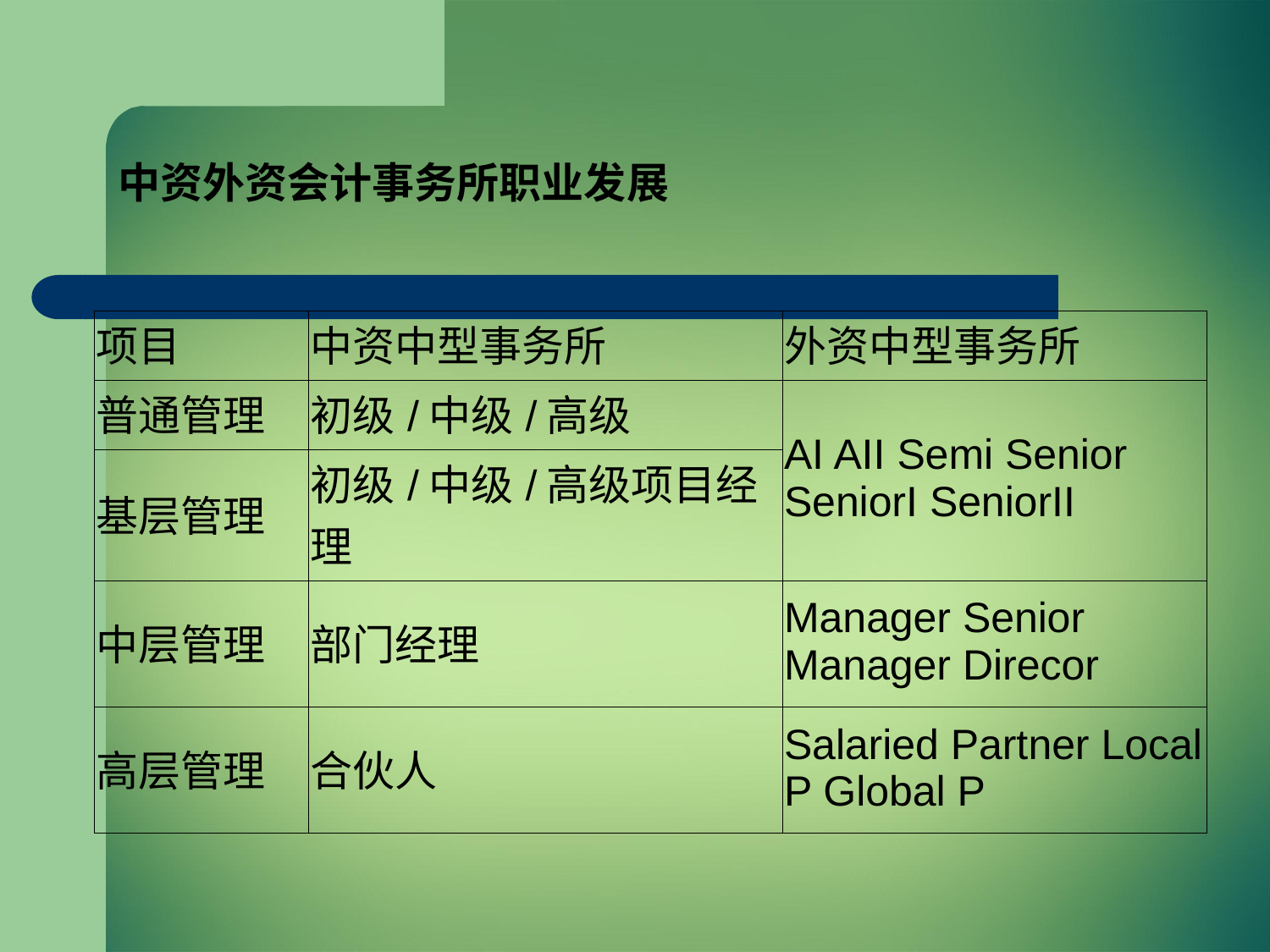

# 中资外资会计事务所职业发展
|  |  |  |
| --- | --- | --- |
| 项目 | 中资中型事务所 | 外资中型事务所 |
| 普通管理 | 初级/中级/高级 | AI AII Semi Senior SeniorI SeniorII |
| 基层管理 | 初级/中级/高级项目经理 |  |
| 中层管理 | 部门经理 | Manager Senior Manager Direcor |
| 高层管理 | 合伙人 | Salaried Partner Local P Global P |